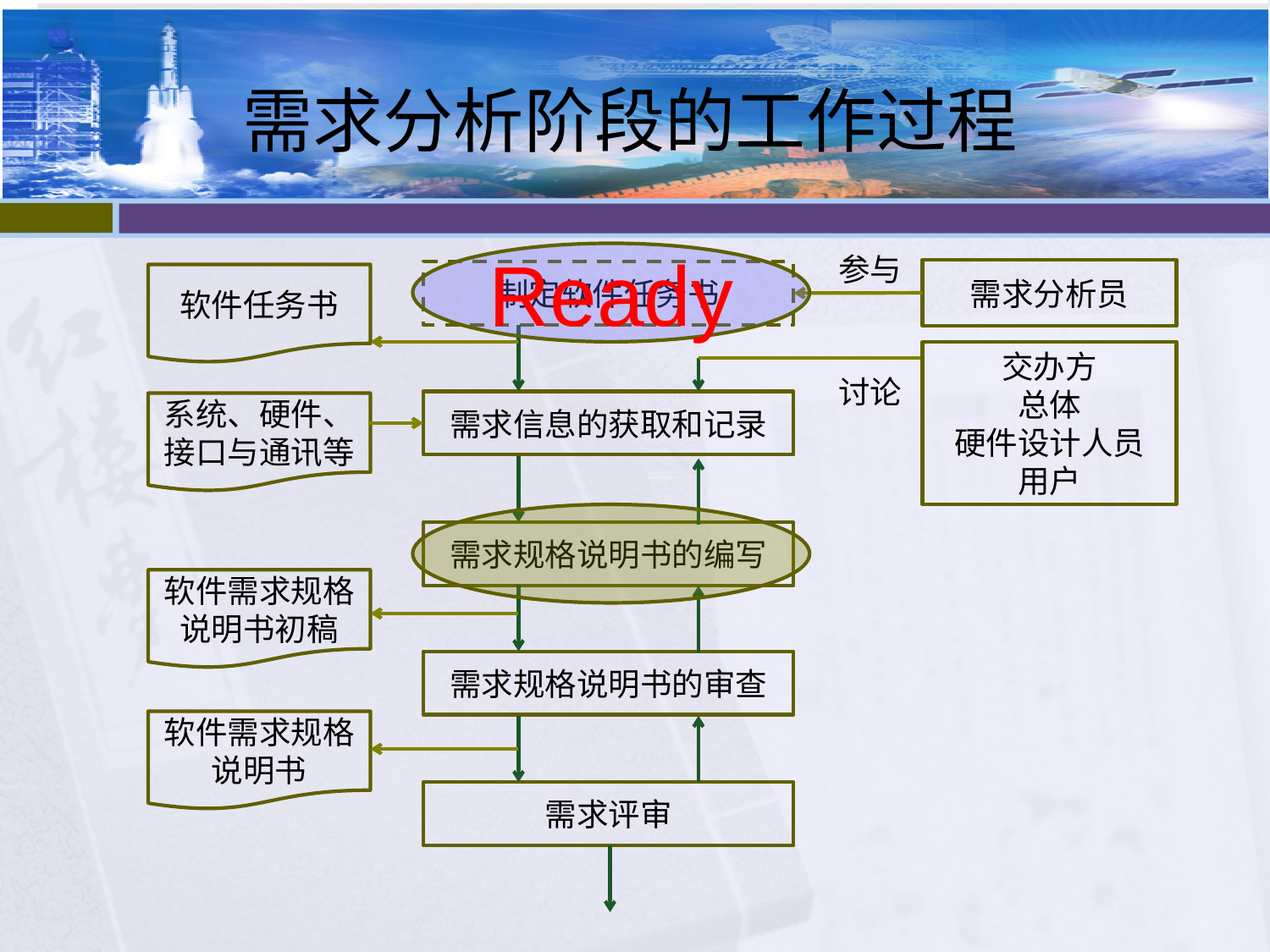

# 需求分析阶段的工作过程
Ready
参与
需求分析员
制定软件任务书
软件任务书
交办方
总体
硬件设计人员
用户
讨论
需求信息的获取和记录
系统、硬件、接口与通讯等

需求规格说明书的编写
软件需求规格说明书初稿
需求规格说明书的审查
软件需求规格说明书
需求评审